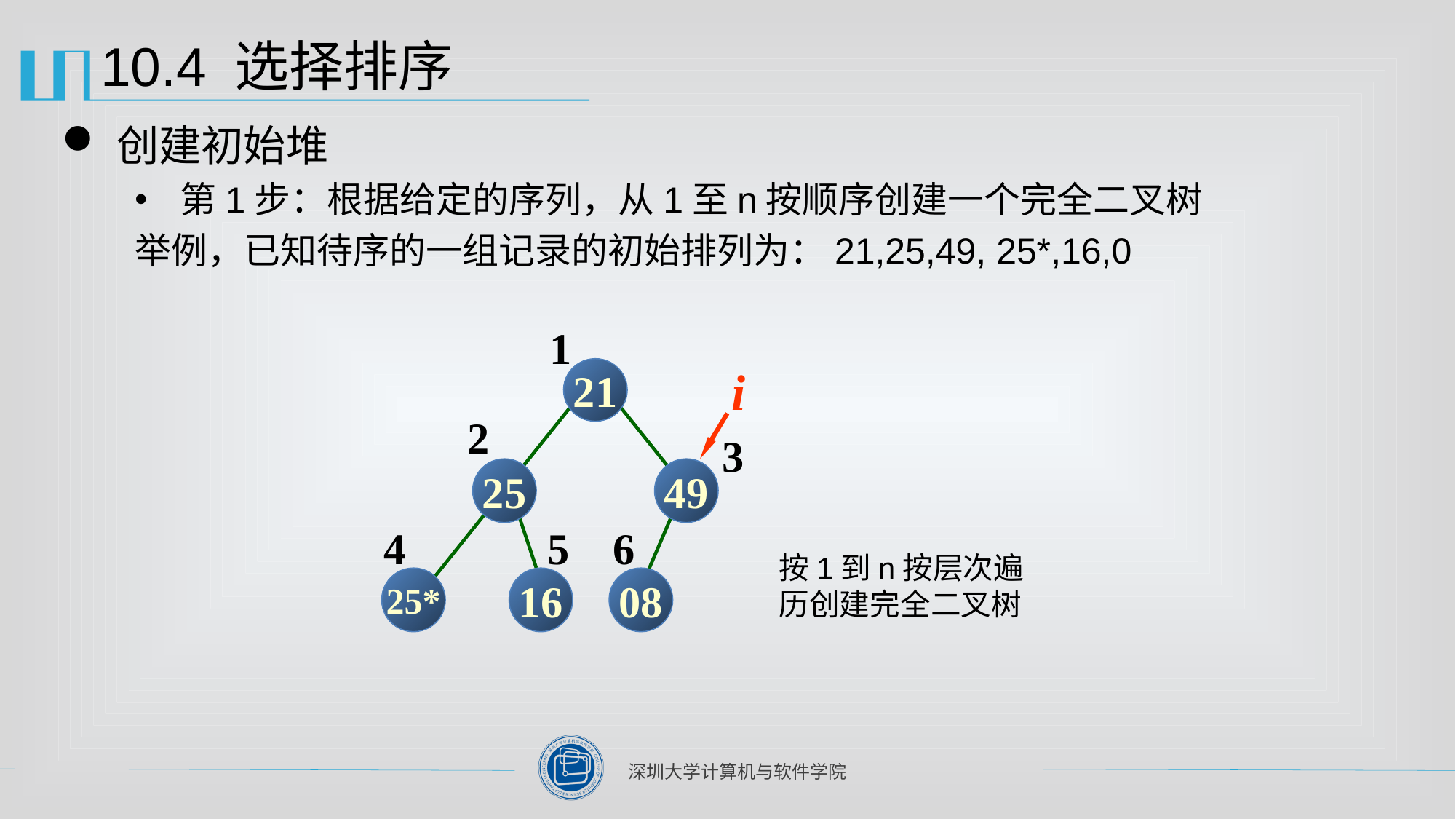

# 10.4 选择排序
创建初始堆
第1步：根据给定的序列，从1至n按顺序创建一个完全二叉树
举例，已知待序的一组记录的初始排列为：21,25,49, 25*,16,0
1
i
21

2

3
25
49

4
5
6
25*
16
08
按1到n按层次遍历创建完全二叉树
62